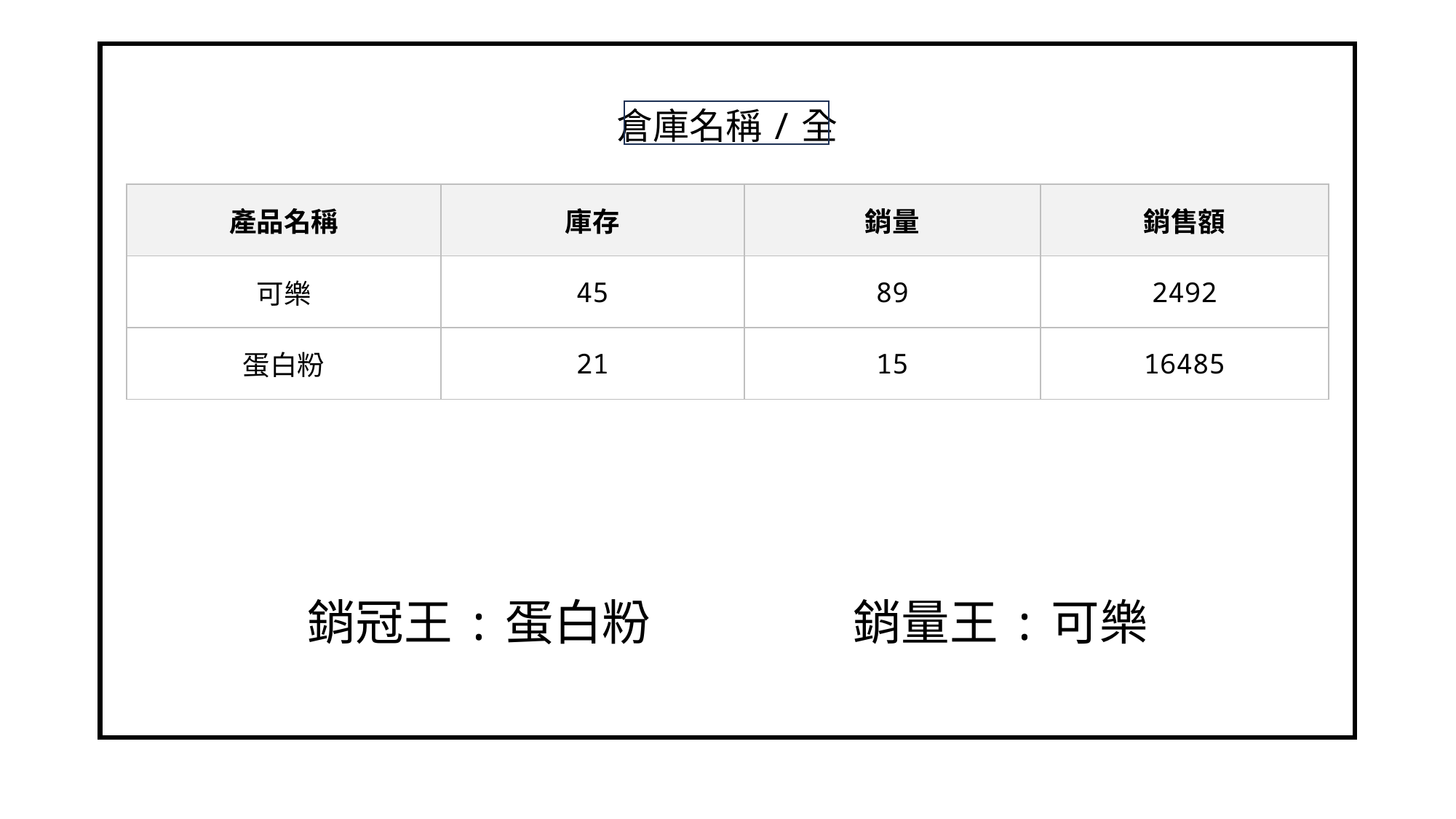

倉庫名稱/全

銷冠王:蛋白粉		銷量王:可樂

| 產品名稱 | 庫存 | 銷量 | 銷售額 |
| --- | --- | --- | --- |
| 可樂 | 45 | 89 | 2492 |
| 蛋白粉 | 21 | 15 | 16485 |